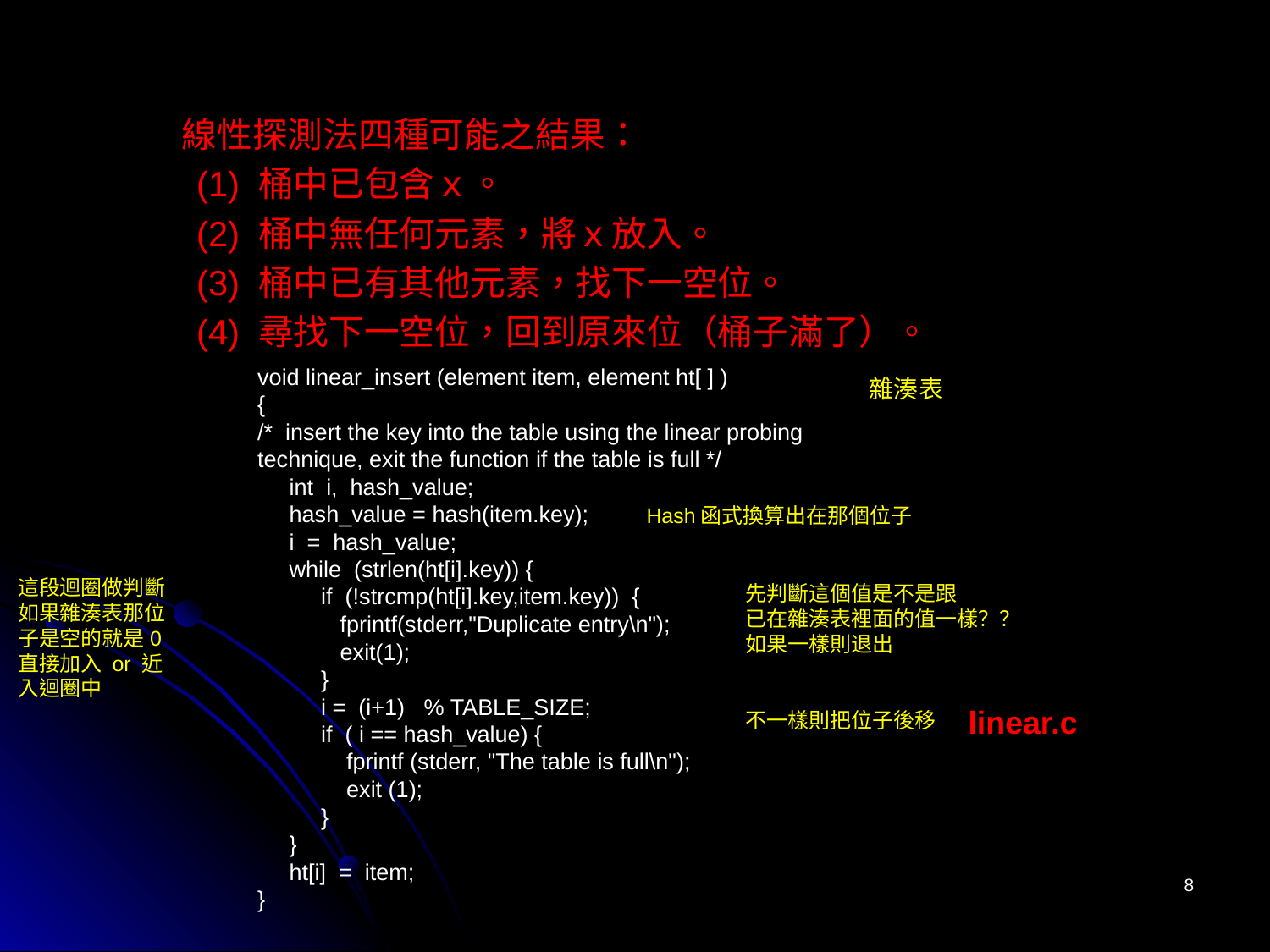

線性探測法四種可能之結果：
    (1) 桶中已包含ｘ。
    (2) 桶中無任何元素，將ｘ放入。
    (3) 桶中已有其他元素，找下一空位。
    (4) 尋找下一空位，回到原來位（桶子滿了）。
void linear_insert (element item, element ht[ ] )
{
/*  insert the key into the table using the linear probing
technique, exit the function if the table is full */
     int  i,  hash_value;
     hash_value = hash(item.key);
     i  =  hash_value;
     while  (strlen(ht[i].key)) {
          if  (!strcmp(ht[i].key,item.key))  {
             fprintf(stderr,"Duplicate entry\n");
             exit(1);
          }
          i =  (i+1)   % TABLE_SIZE;
          if  ( i == hash_value) {
              fprintf (stderr, "The table is full\n");
              exit (1);
          }
     }
     ht[i]  =  item;
}
雜湊表
Hash函式換算出在那個位子
這段迴圈做判斷
如果雜湊表那位
子是空的就是0
直接加入 or 近
入迴圈中
先判斷這個值是不是跟
已在雜湊表裡面的值一樣？？
如果一樣則退出

不一樣則把位子後移
linear.c
8